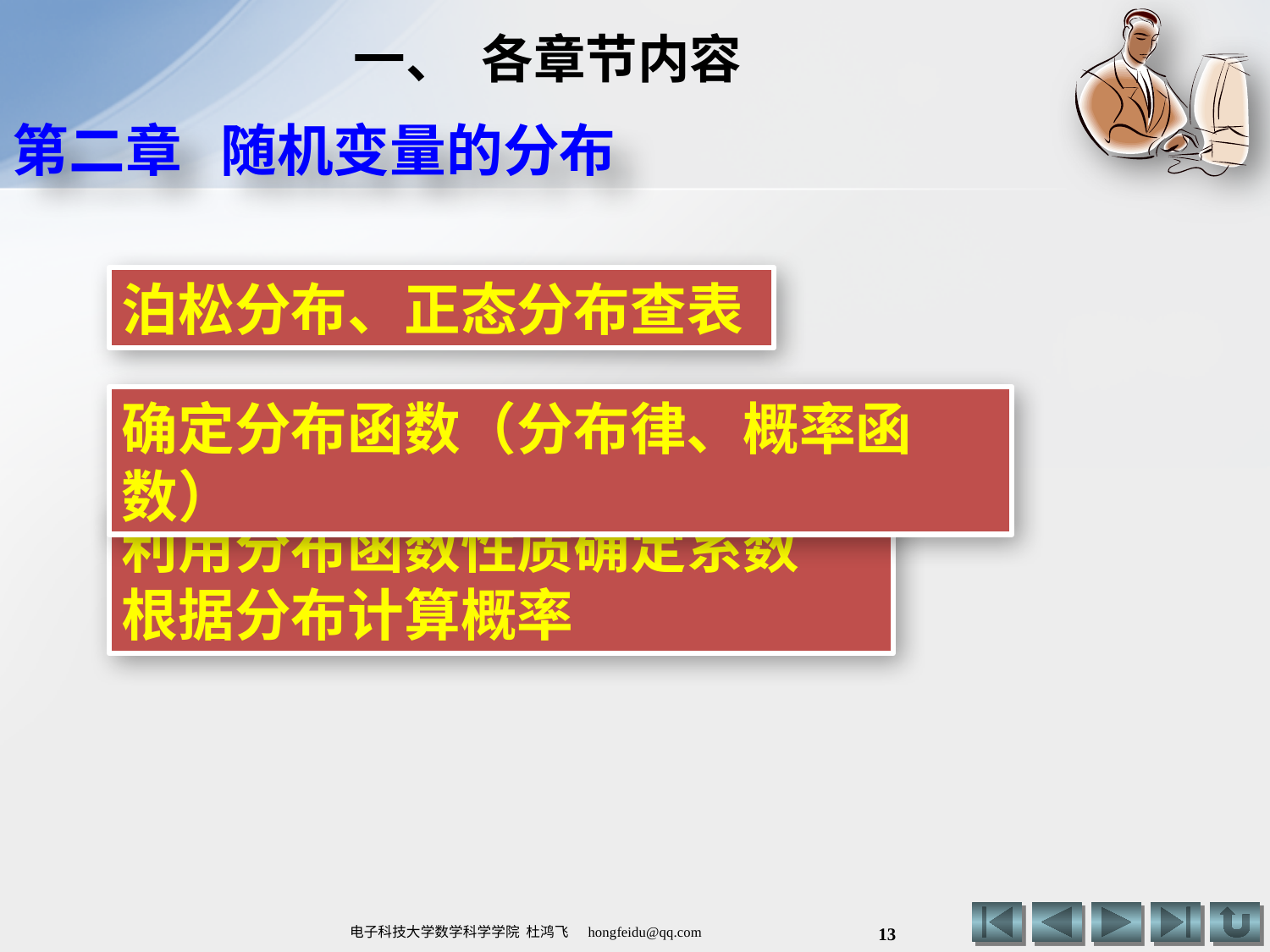

# 一、  各章节内容
第二章   随机变量的分布
泊松分布、正态分布查表
确定分布函数（分布律、概率函数）
利用分布函数性质确定系数
根据分布计算概率
13